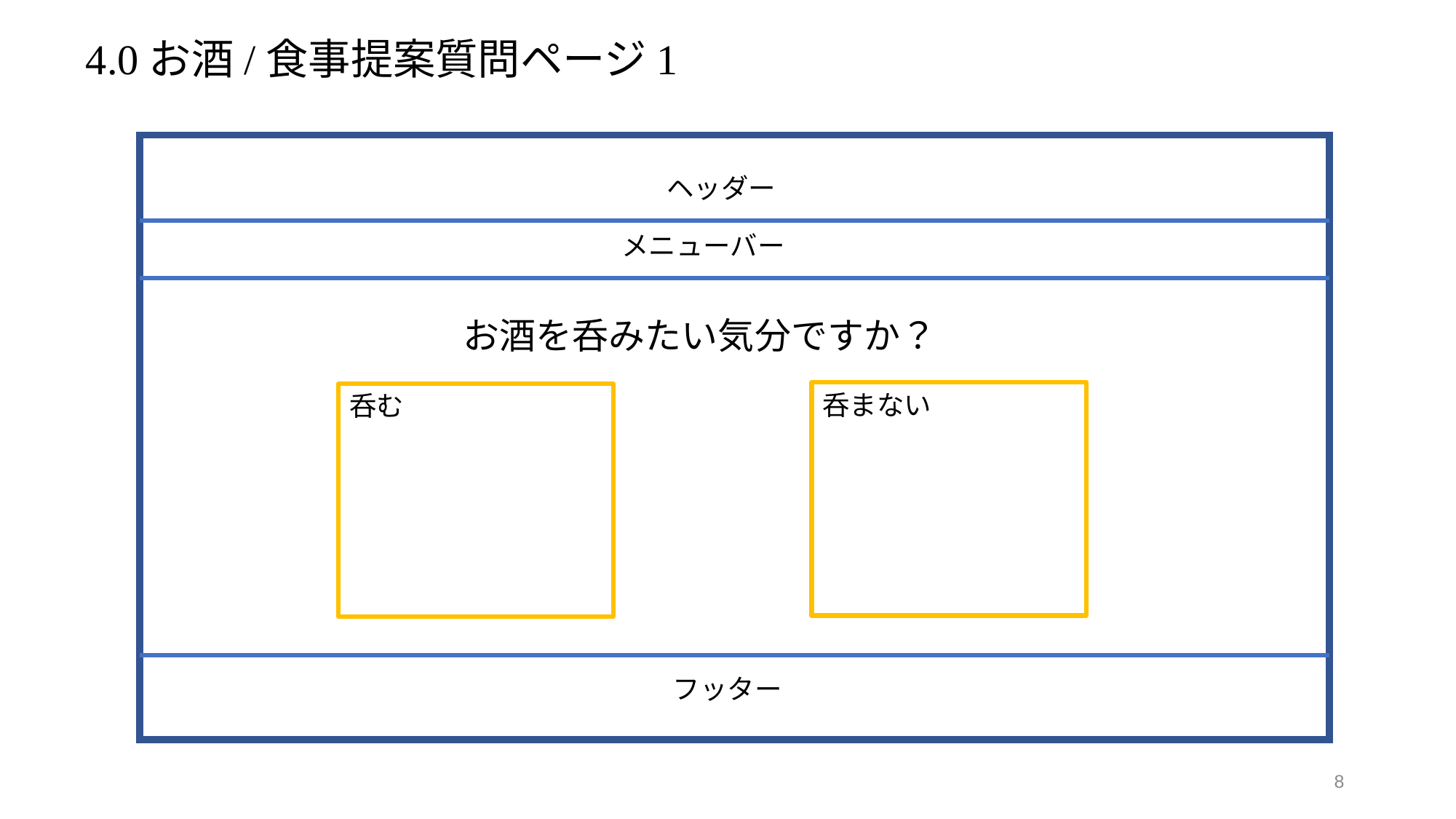

4.0お酒/食事提案質問ページ1

ヘッダー
メニューバー
お酒を呑みたい気分ですか？
呑まない
呑む
フッター
8